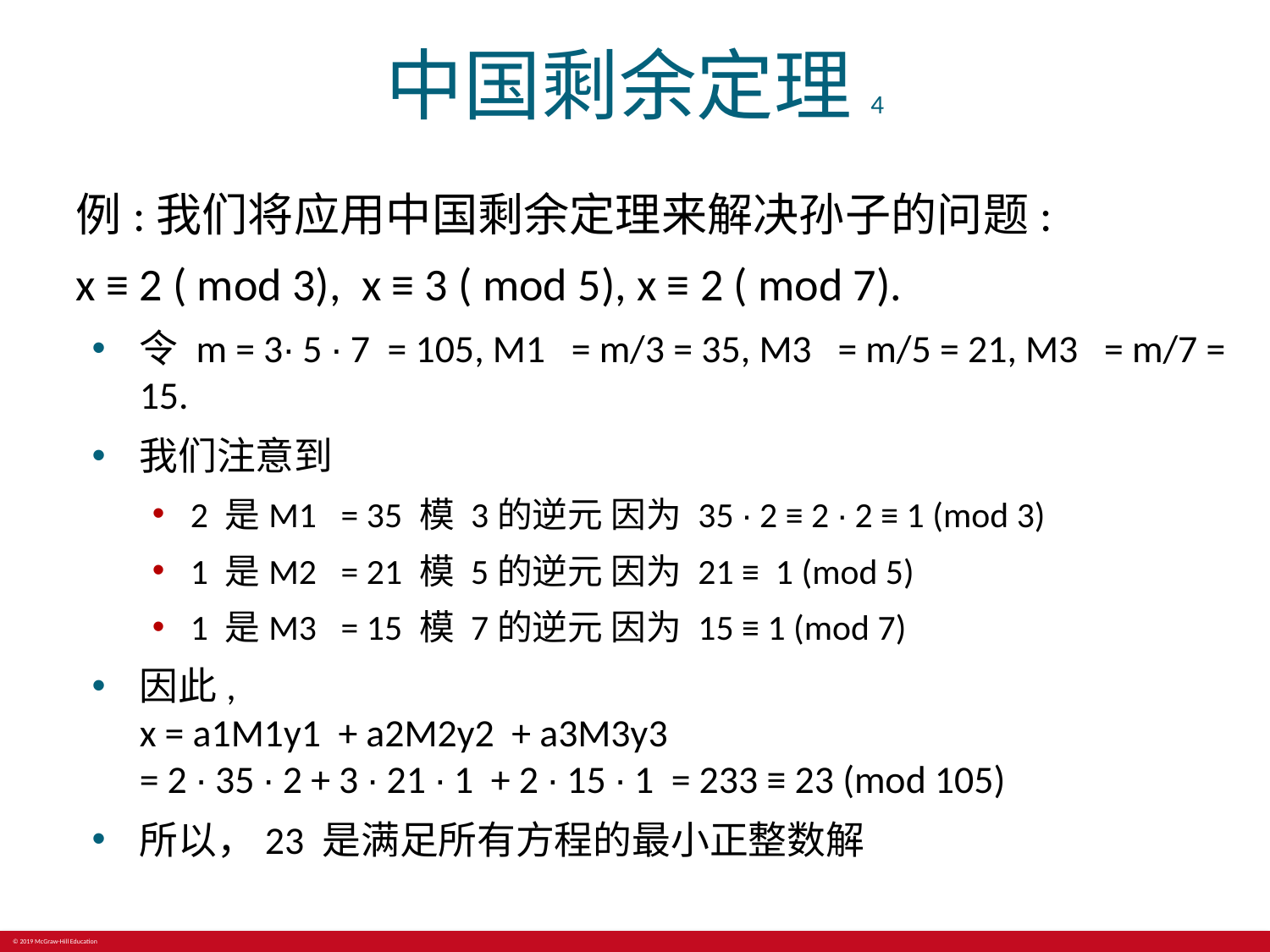

# 中国剩余定理4
例:我们将应用中国剩余定理来解决孙子的问题:
x ≡ 2 ( mod 3),  x ≡ 3 ( mod 5), x ≡ 2 ( mod 7).
令 m = 3∙ 5 ∙ 7  = 105, M1   = m/3 = 35, M3   = m/5 = 21, M3   = m/7 = 15.
我们注意到
2 是M1   = 35 模 3的逆元 因为 35 ∙ 2 ≡ 2 ∙ 2 ≡ 1 (mod 3)
1 是M2   = 21 模 5的逆元 因为 21 ≡  1 (mod 5)
1 是M3   = 15 模 7的逆元 因为 15 ≡ 1 (mod 7)
因此,
x = a1M1y1  + a2M2y2  + a3M3y3
= 2 ∙ 35 ∙ 2 + 3 ∙ 21 ∙ 1  + 2 ∙ 15 ∙ 1  = 233 ≡ 23 (mod 105)
所以，23 是满足所有方程的最小正整数解